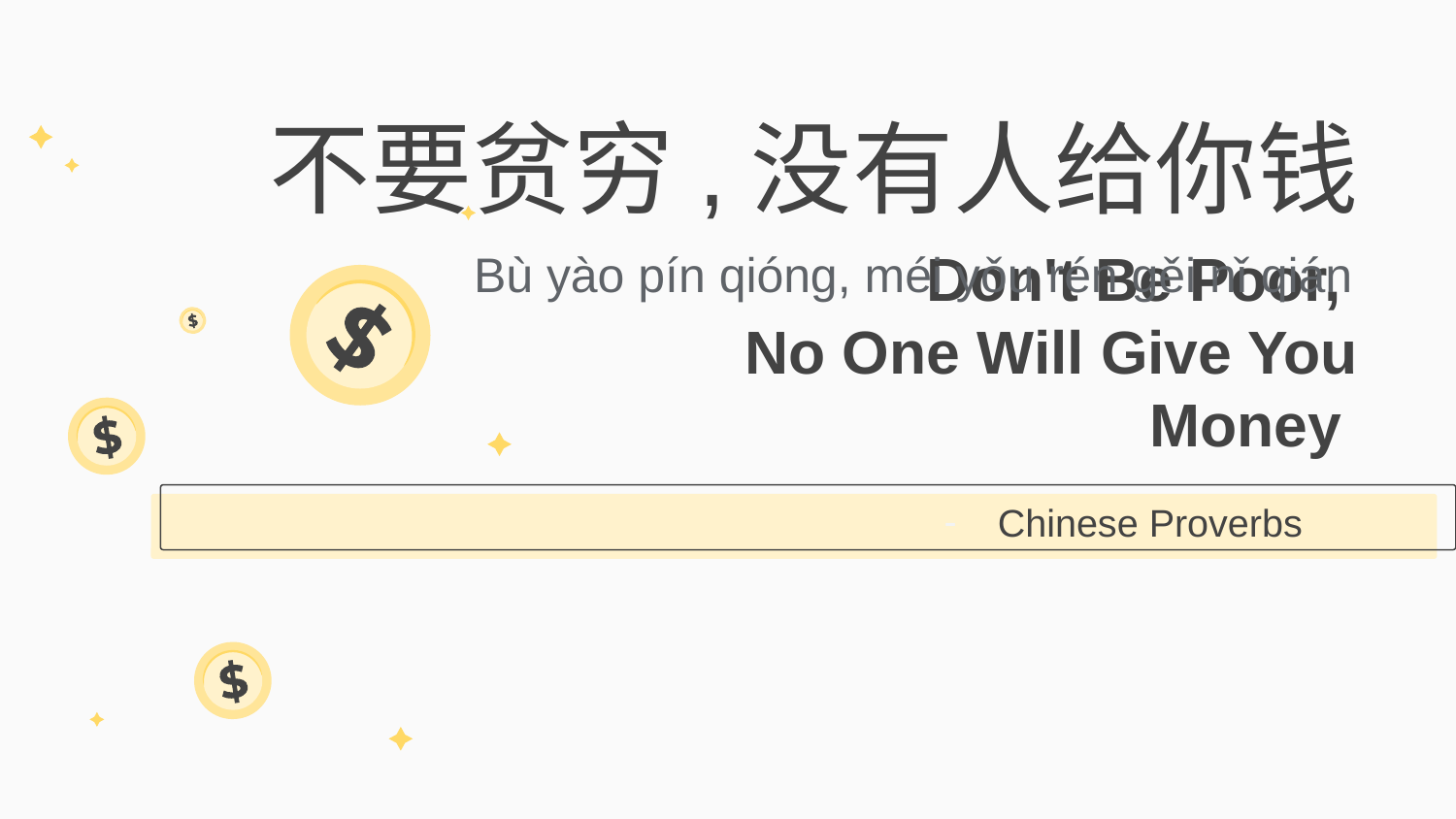

不要贫穷,没有人给你钱

Bù yào pín qióng, méi yǒu rén gěi nǐ qián
Don't Be Poor,
No One Will Give You Money
# Chinese Proverbs